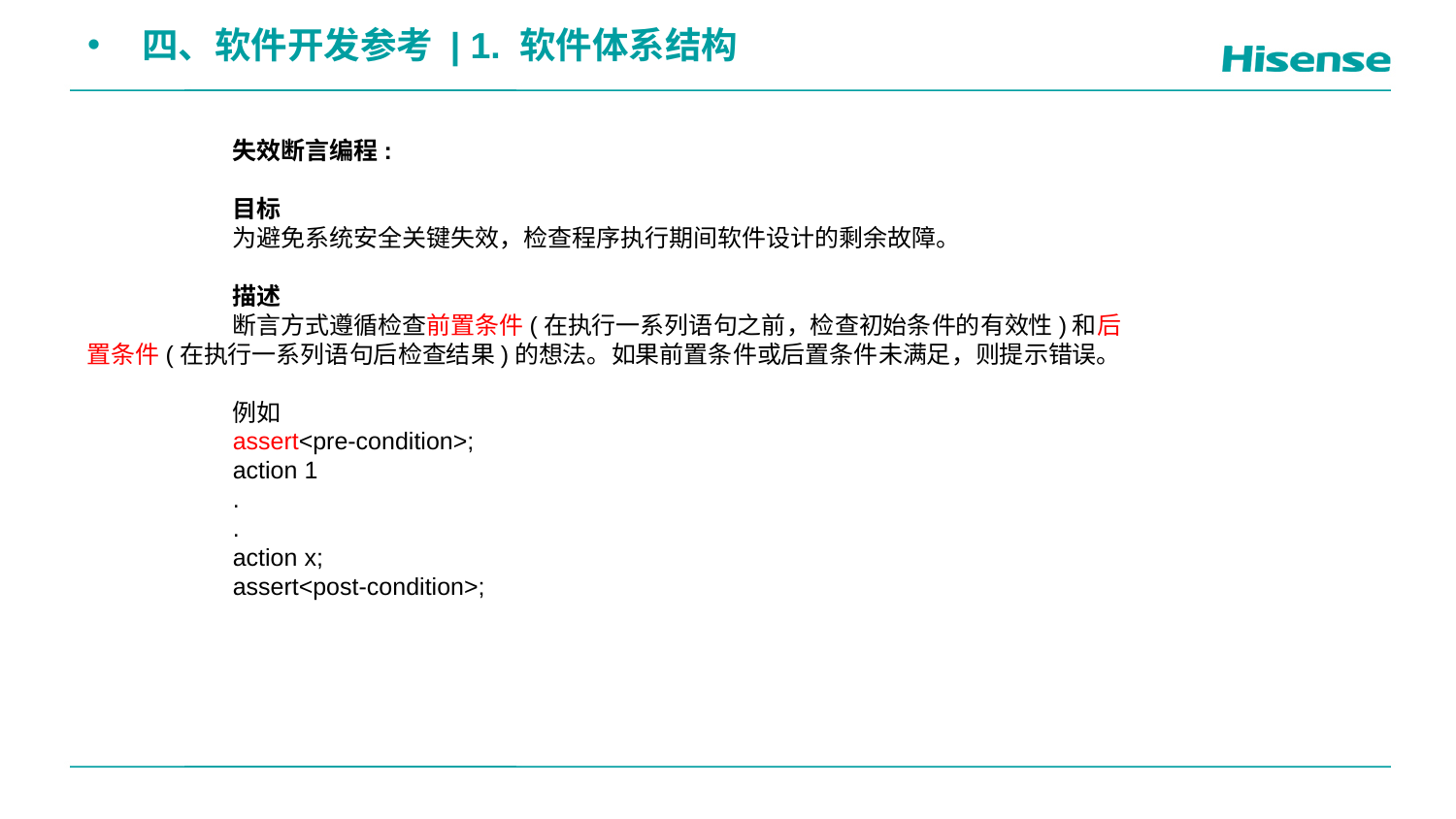

四、软件开发参考 | 1. 软件体系结构

	失效断言编程:

	目标
	为避免系统安全关键失效，检查程序执行期间软件设计的剩余故障。

	描述
	断言方式遵循检查前置条件(在执行一系列语句之前，检查初始条件的有效性)和后置条件(在执行一系列语句后检查结果)的想法。如果前置条件或后置条件未满足，则提示错误。

	例如
	assert<pre-condition>;
	action 1
	.
	.
	action x;
	assert<post-condition>;